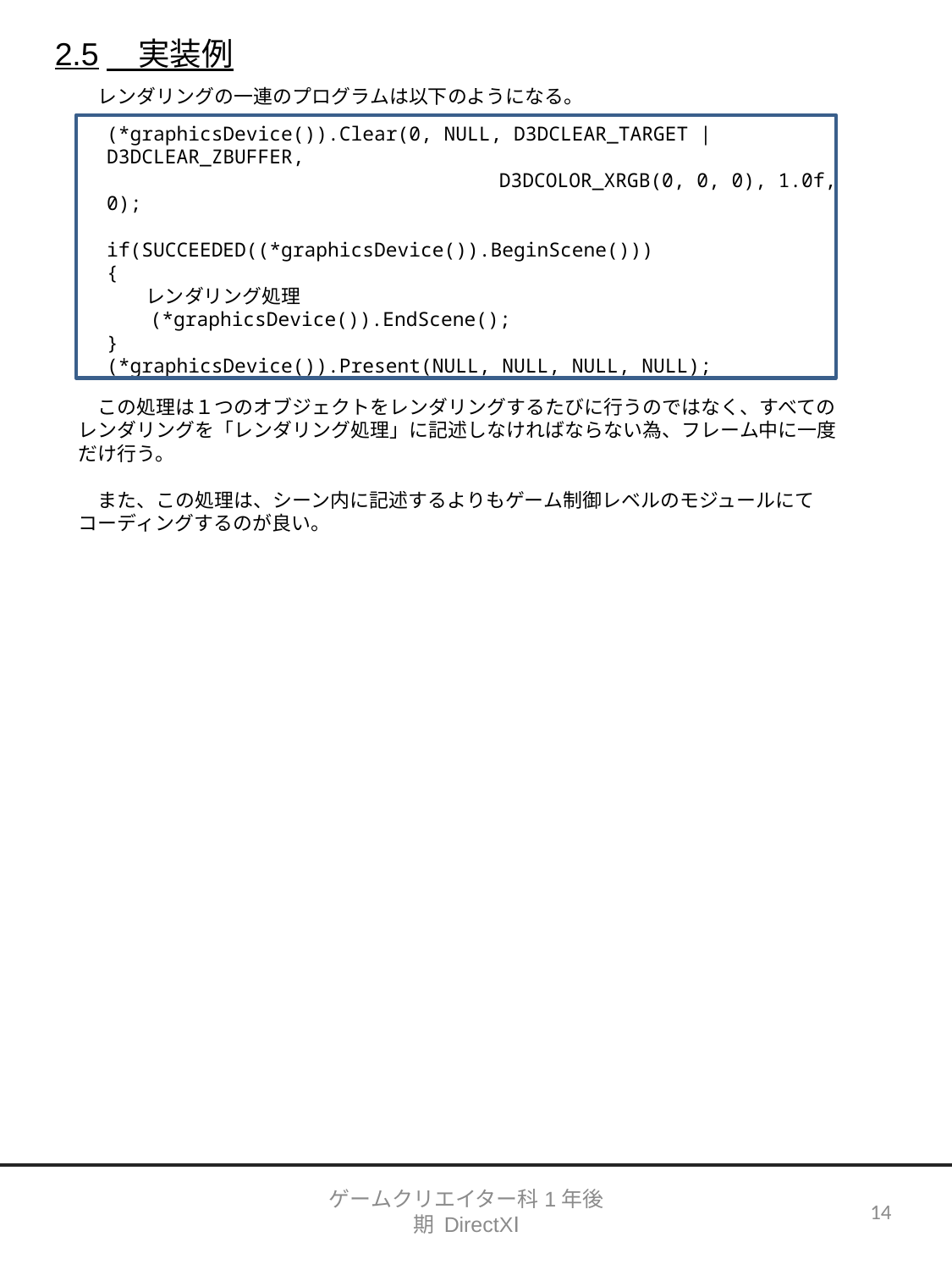

2.5　実装例
　レンダリングの一連のプログラムは以下のようになる。

(*graphicsDevice()).Clear(0, NULL, D3DCLEAR_TARGET | D3DCLEAR_ZBUFFER,
			 D3DCOLOR_XRGB(0, 0, 0), 1.0f, 0);

if(SUCCEEDED((*graphicsDevice()).BeginScene()))
{
　　レンダリング処理
　　(*graphicsDevice()).EndScene();
}
(*graphicsDevice()).Present(NULL, NULL, NULL, NULL);
　この処理は１つのオブジェクトをレンダリングするたびに行うのではなく、すべてのレンダリングを「レンダリング処理」に記述しなければならない為、フレーム中に一度だけ行う。

　また、この処理は、シーン内に記述するよりもゲーム制御レベルのモジュールにてコーディングするのが良い。
ゲームクリエイター科1年後期 DirectXⅠ
14